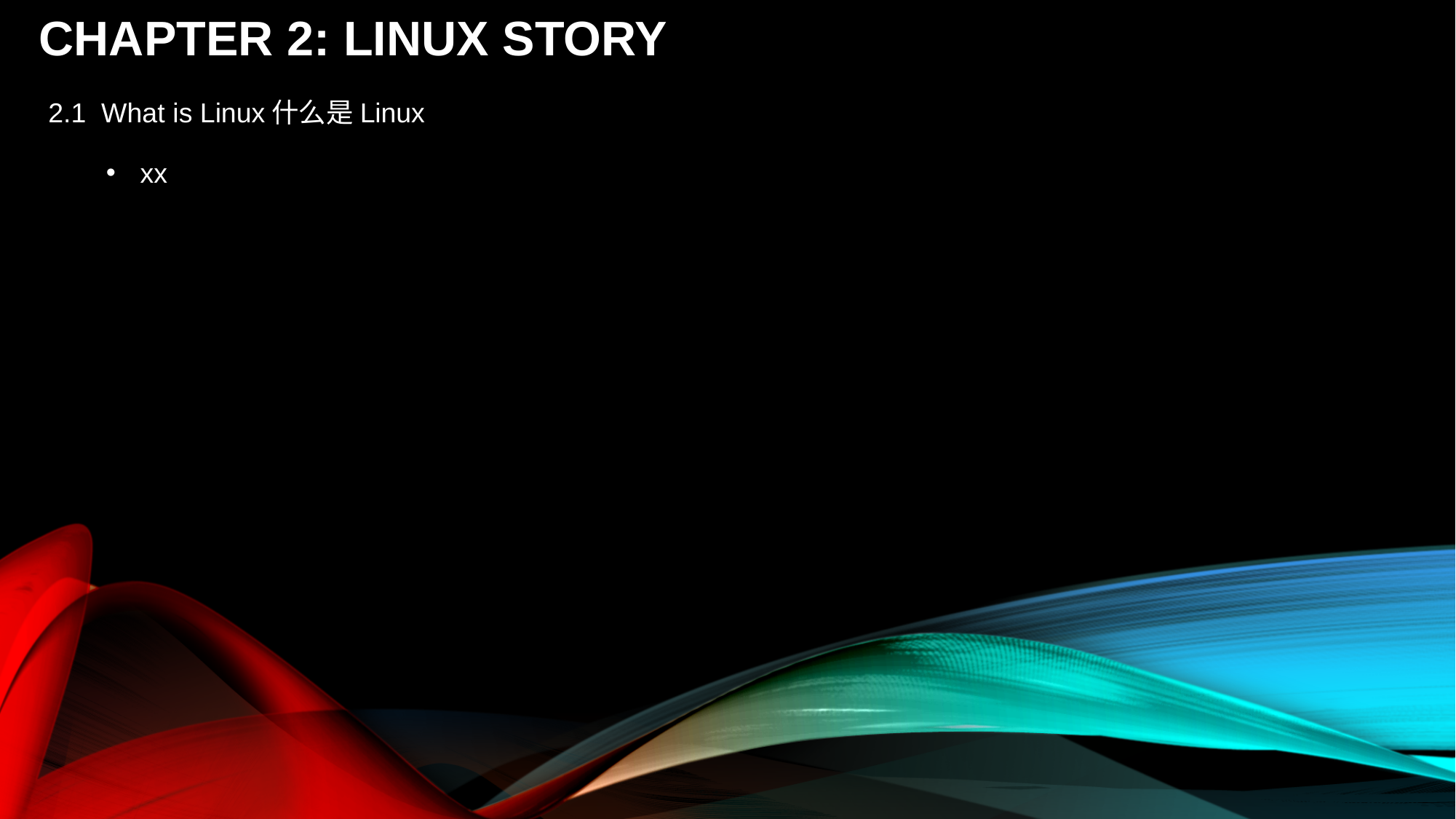

# Chapter 2: Linux Story
2.1  What is Linux什么是Linux
xx